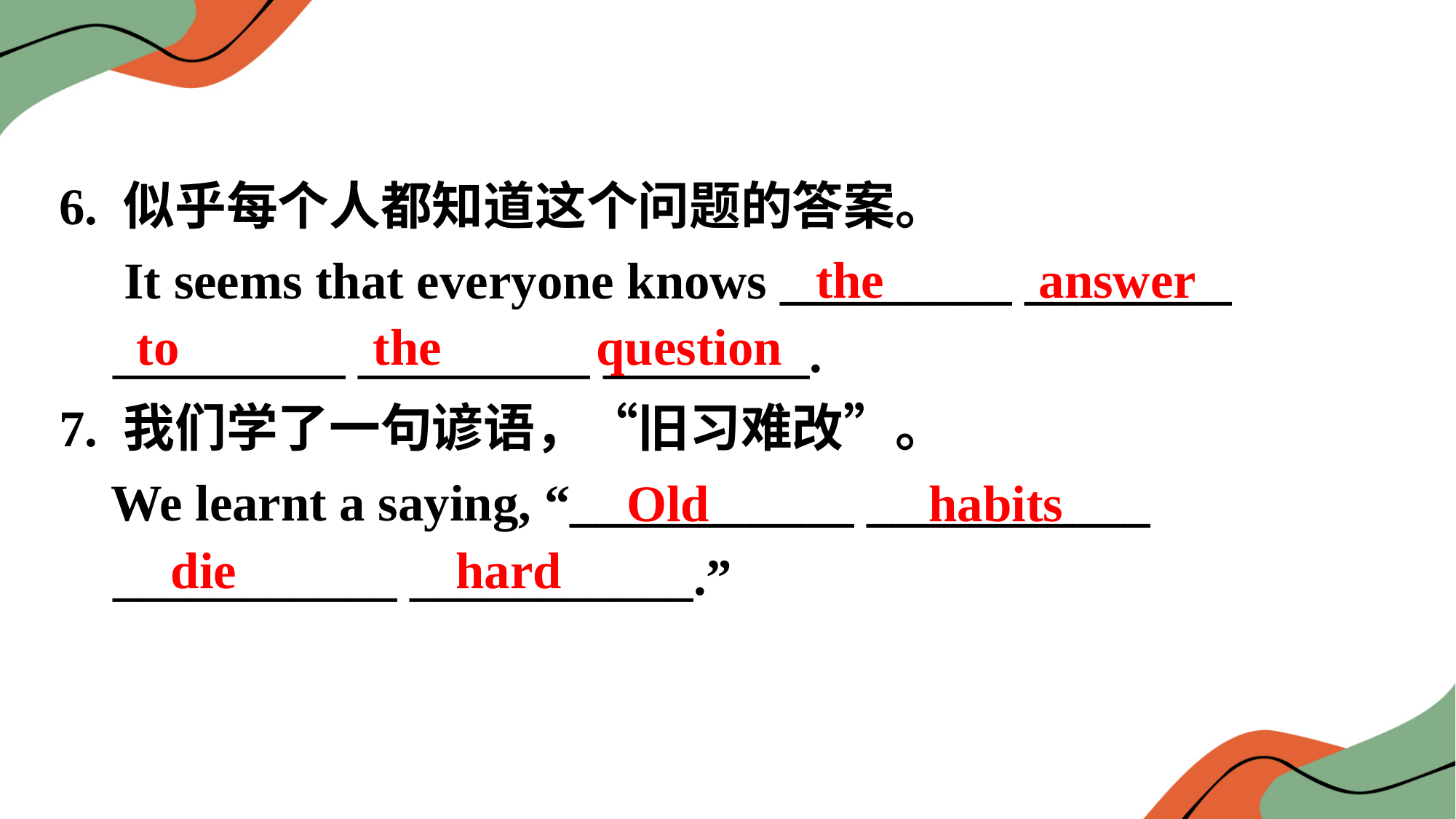

6. 似乎每个人都知道这个问题的答案。
     It seems that everyone knows _________ ________ _________ _________ ________.
7. 我们学了一句谚语，“旧习难改”。
    We learnt a saying, “___________ ___________ ___________ ___________.”
the            answer
to               the            question
Old                 habits
die                 hard